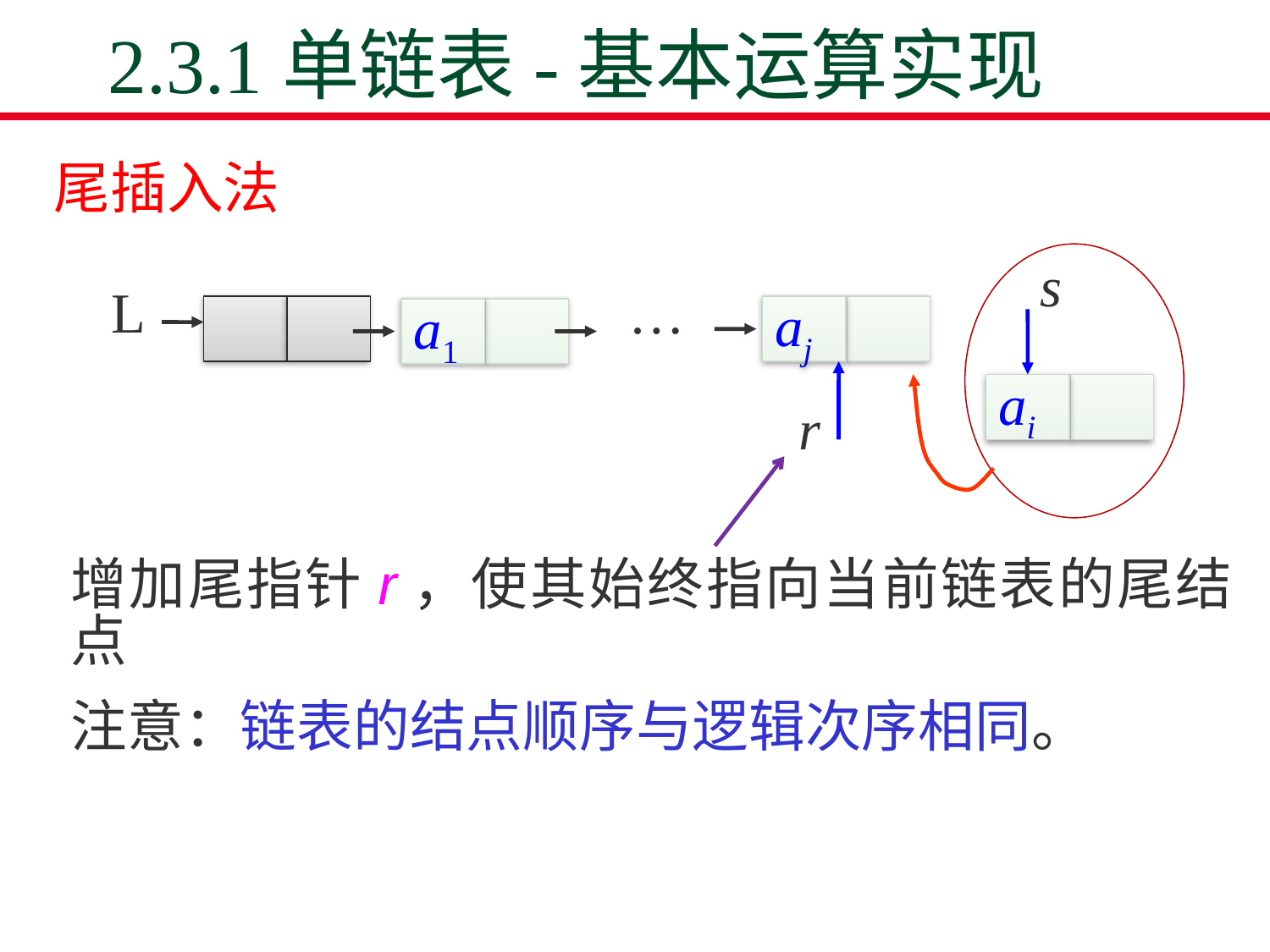

# 2.3.1单链表-基本运算实现
 尾插入法

s
L
…

aj

a1

ai

r
增加尾指针r，使其始终指向当前链表的尾结点
注意：链表的结点顺序与逻辑次序相同。